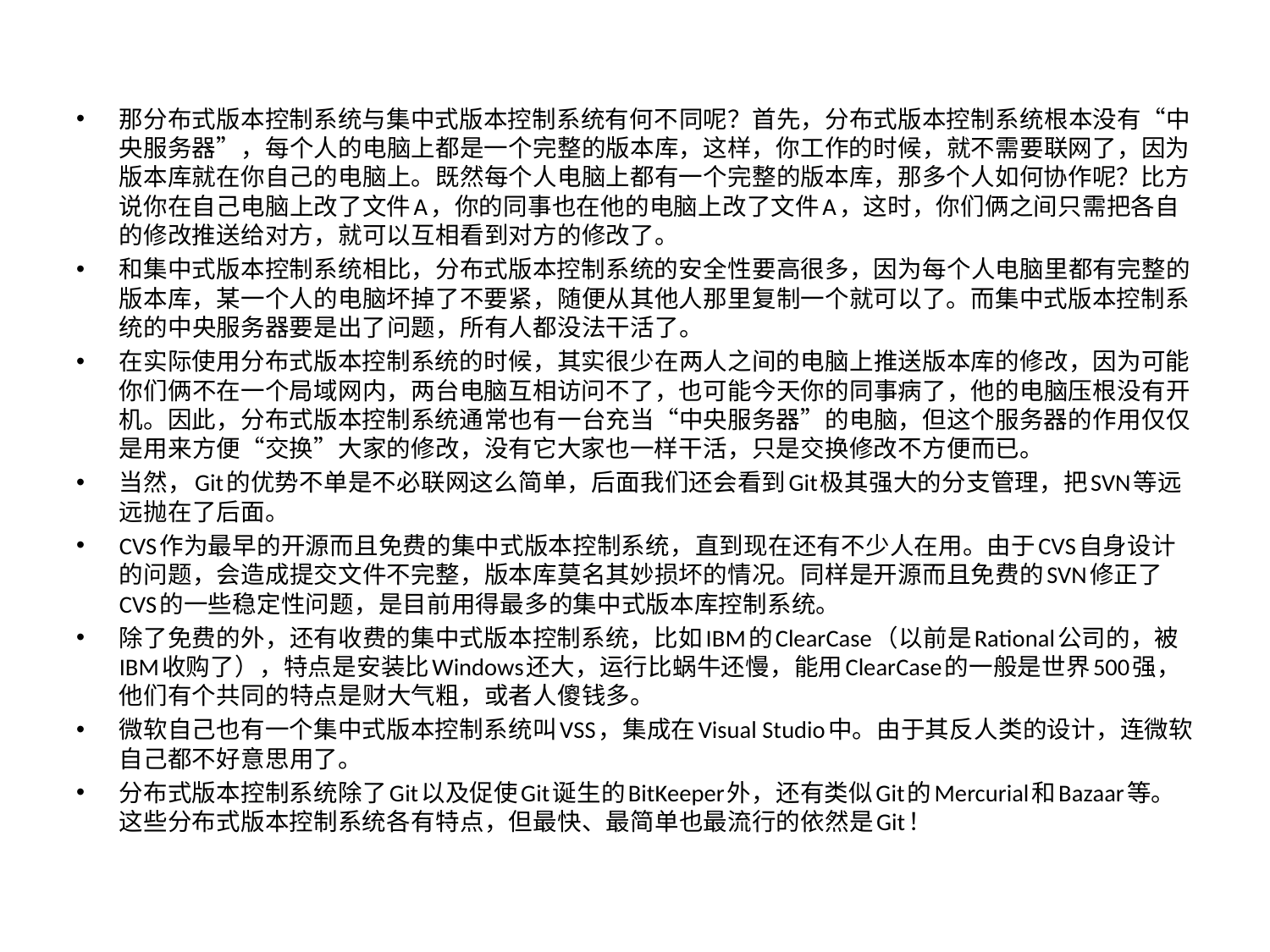

那分布式版本控制系统与集中式版本控制系统有何不同呢？首先，分布式版本控制系统根本没有“中央服务器”，每个人的电脑上都是一个完整的版本库，这样，你工作的时候，就不需要联网了，因为版本库就在你自己的电脑上。既然每个人电脑上都有一个完整的版本库，那多个人如何协作呢？比方说你在自己电脑上改了文件A，你的同事也在他的电脑上改了文件A，这时，你们俩之间只需把各自的修改推送给对方，就可以互相看到对方的修改了。
和集中式版本控制系统相比，分布式版本控制系统的安全性要高很多，因为每个人电脑里都有完整的版本库，某一个人的电脑坏掉了不要紧，随便从其他人那里复制一个就可以了。而集中式版本控制系统的中央服务器要是出了问题，所有人都没法干活了。
在实际使用分布式版本控制系统的时候，其实很少在两人之间的电脑上推送版本库的修改，因为可能你们俩不在一个局域网内，两台电脑互相访问不了，也可能今天你的同事病了，他的电脑压根没有开机。因此，分布式版本控制系统通常也有一台充当“中央服务器”的电脑，但这个服务器的作用仅仅是用来方便“交换”大家的修改，没有它大家也一样干活，只是交换修改不方便而已。
当然，Git的优势不单是不必联网这么简单，后面我们还会看到Git极其强大的分支管理，把SVN等远远抛在了后面。
CVS作为最早的开源而且免费的集中式版本控制系统，直到现在还有不少人在用。由于CVS自身设计的问题，会造成提交文件不完整，版本库莫名其妙损坏的情况。同样是开源而且免费的SVN修正了CVS的一些稳定性问题，是目前用得最多的集中式版本库控制系统。
除了免费的外，还有收费的集中式版本控制系统，比如IBM的ClearCase（以前是Rational公司的，被IBM收购了），特点是安装比Windows还大，运行比蜗牛还慢，能用ClearCase的一般是世界500强，他们有个共同的特点是财大气粗，或者人傻钱多。
微软自己也有一个集中式版本控制系统叫VSS，集成在Visual Studio中。由于其反人类的设计，连微软自己都不好意思用了。
分布式版本控制系统除了Git以及促使Git诞生的BitKeeper外，还有类似Git的Mercurial和Bazaar等。这些分布式版本控制系统各有特点，但最快、最简单也最流行的依然是Git！